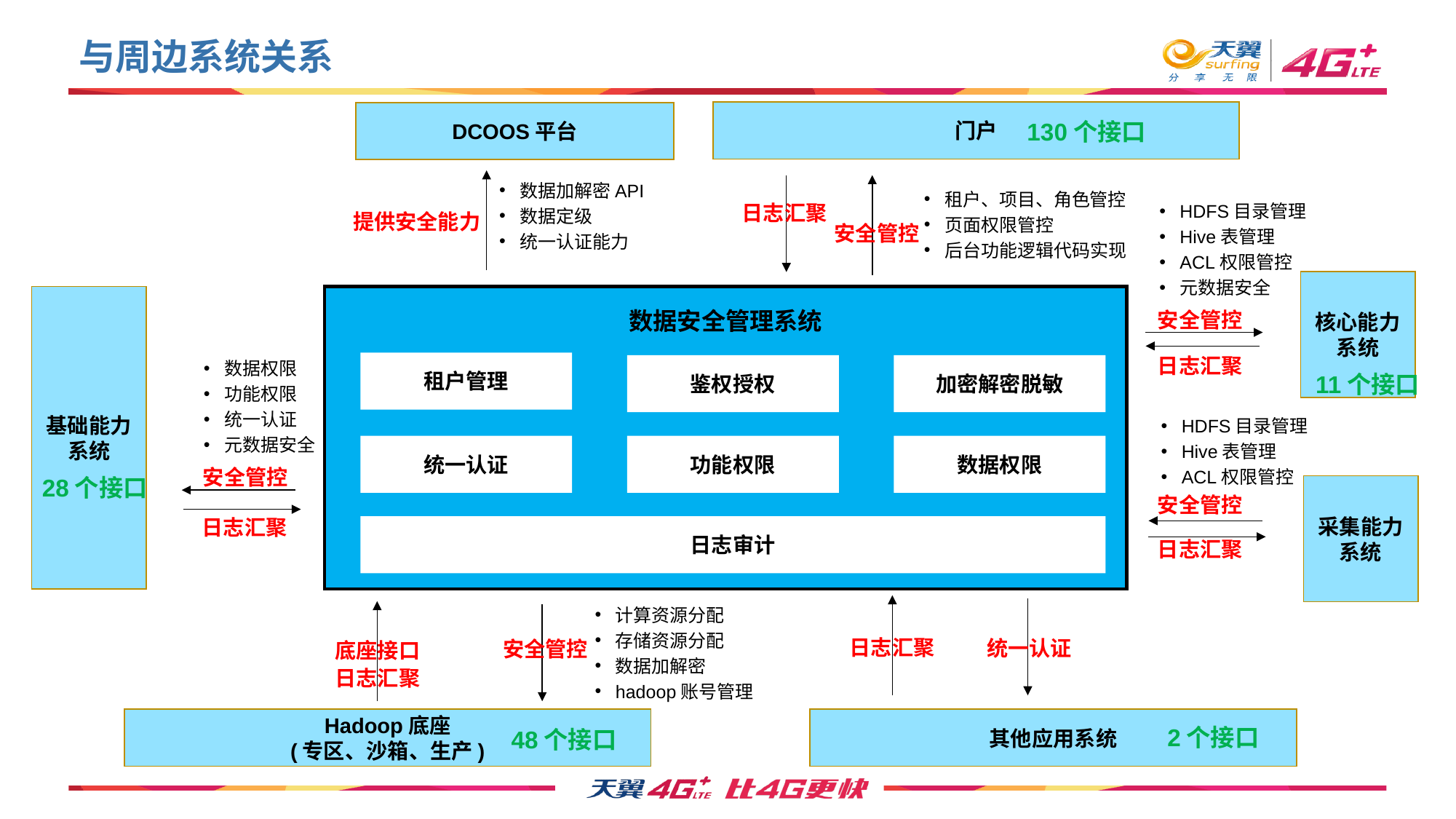

与周边系统关系
门户
DCOOS平台
130个接口
数据加解密API
数据定级
统一认证能力
租户、项目、角色管控
页面权限管控
后台功能逻辑代码实现
日志汇聚
HDFS目录管理
Hive表管理
ACL权限管控
元数据安全
提供安全能力
安全管控
核心能力系统
基础能力系统
数据安全管理系统
安全管控
日志汇聚
数据权限
功能权限
统一认证
元数据安全
租户管理
鉴权授权
加密解密脱敏
11个接口
HDFS目录管理
Hive表管理
ACL权限管控
统一认证
功能权限
数据权限
安全管控
28个接口
采集能力系统
安全管控
日志汇聚
日志审计
日志汇聚
计算资源分配
存储资源分配
数据加解密
hadoop账号管理
日志汇聚
统一认证
安全管控
底座接口
日志汇聚
Hadoop底座
(专区、沙箱、生产)
其他应用系统
2个接口
48个接口